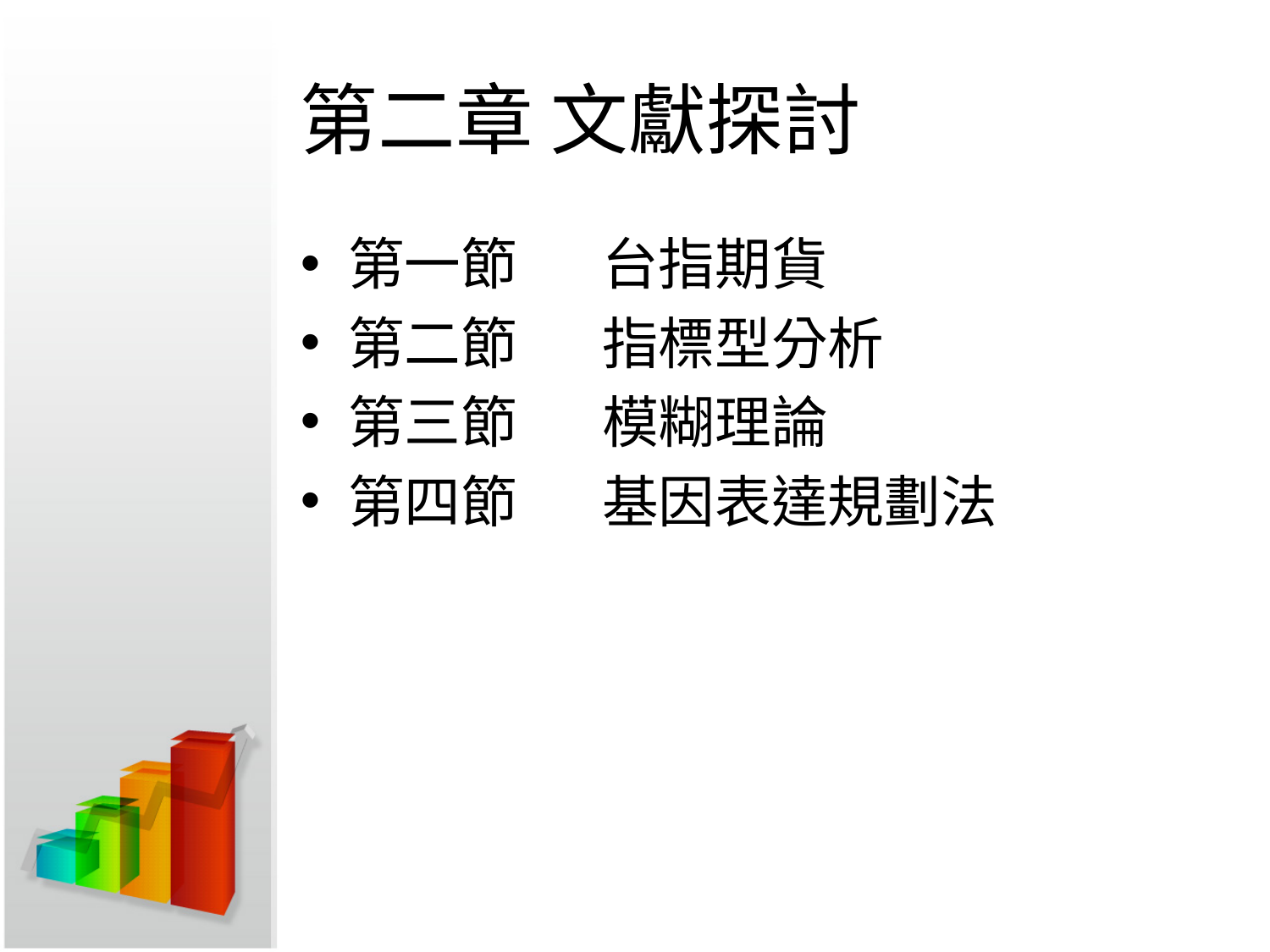

# 第二章 文獻探討
第一節	台指期貨
第二節	指標型分析
第三節	模糊理論
第四節	基因表達規劃法